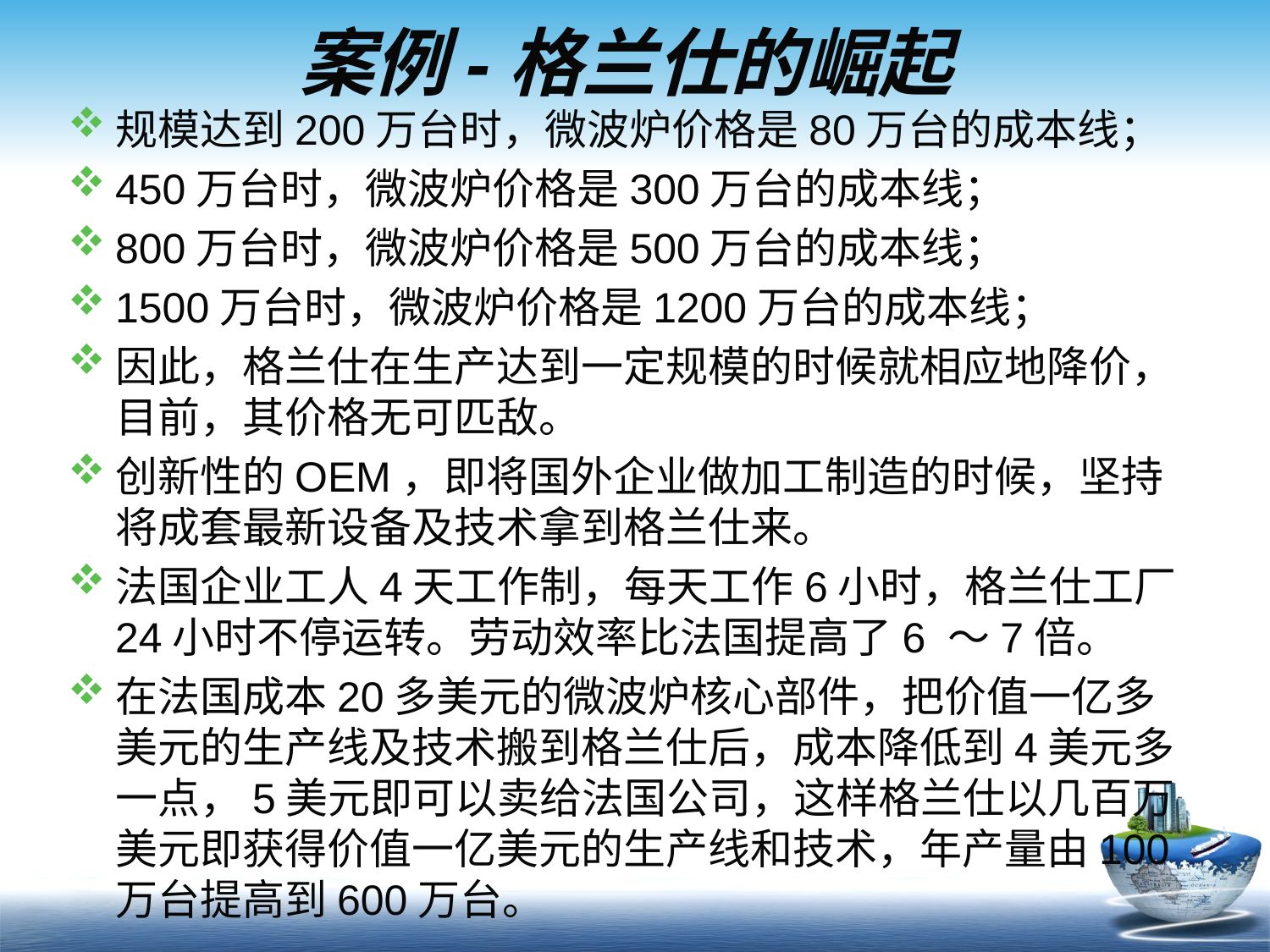

# 案例-格兰仕的崛起
规模达到200万台时，微波炉价格是80万台的成本线；
450万台时，微波炉价格是300万台的成本线；
800万台时，微波炉价格是500万台的成本线；
1500万台时，微波炉价格是1200万台的成本线；
因此，格兰仕在生产达到一定规模的时候就相应地降价，目前，其价格无可匹敌。
创新性的OEM，即将国外企业做加工制造的时候，坚持将成套最新设备及技术拿到格兰仕来。
法国企业工人4天工作制，每天工作6小时，格兰仕工厂24小时不停运转。劳动效率比法国提高了6 ～7倍。
在法国成本20多美元的微波炉核心部件，把价值一亿多美元的生产线及技术搬到格兰仕后，成本降低到4美元多一点，5美元即可以卖给法国公司，这样格兰仕以几百万美元即获得价值一亿美元的生产线和技术，年产量由100万台提高到600万台。